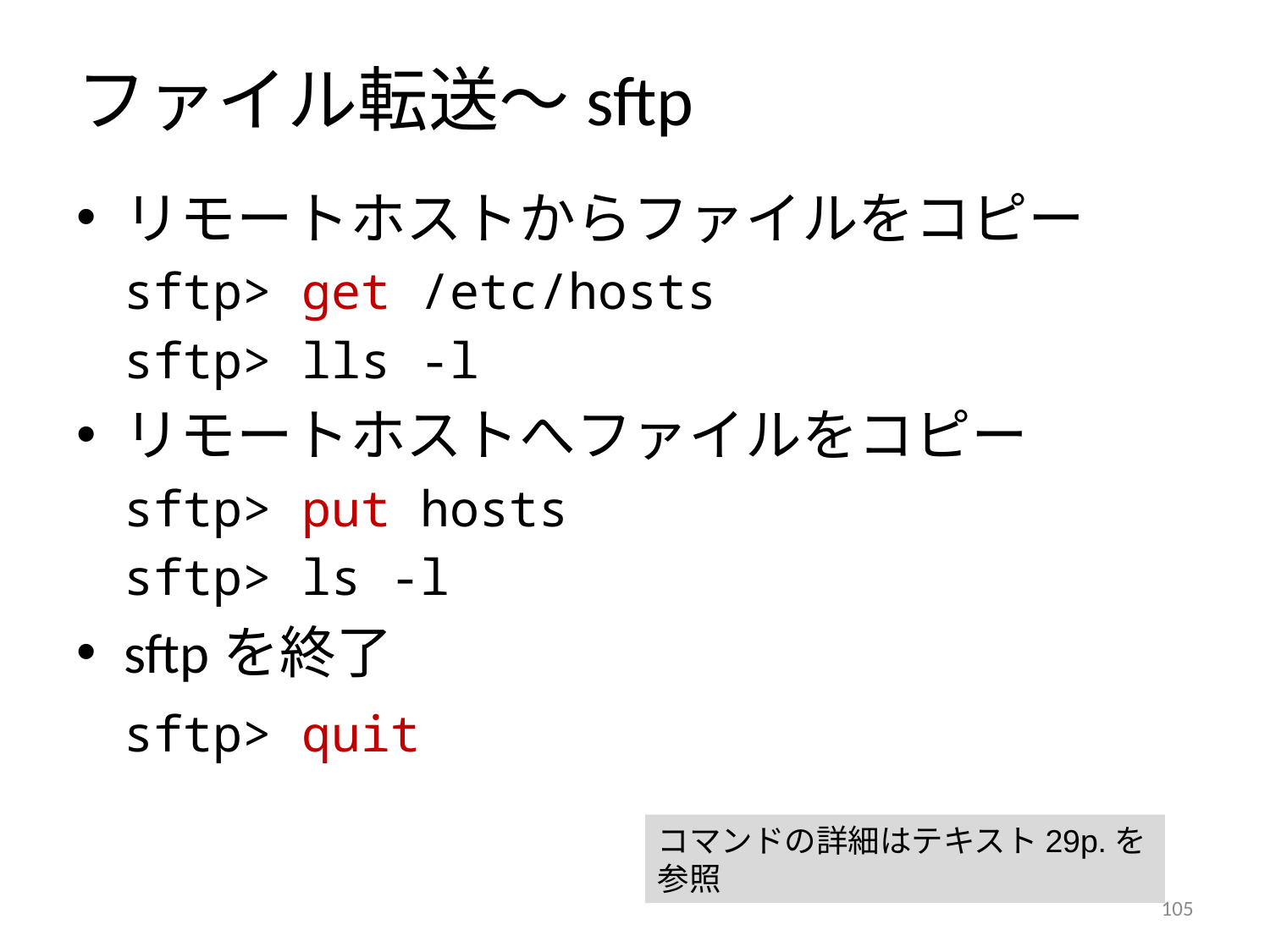

# ファイル転送～sftp
リモートホストからファイルをコピー
	sftp> get /etc/hosts
	sftp> lls -l
リモートホストへファイルをコピー
	sftp> put hosts
	sftp> ls -l
sftpを終了
	sftp> quit
コマンドの詳細はテキスト29p.を参照
105